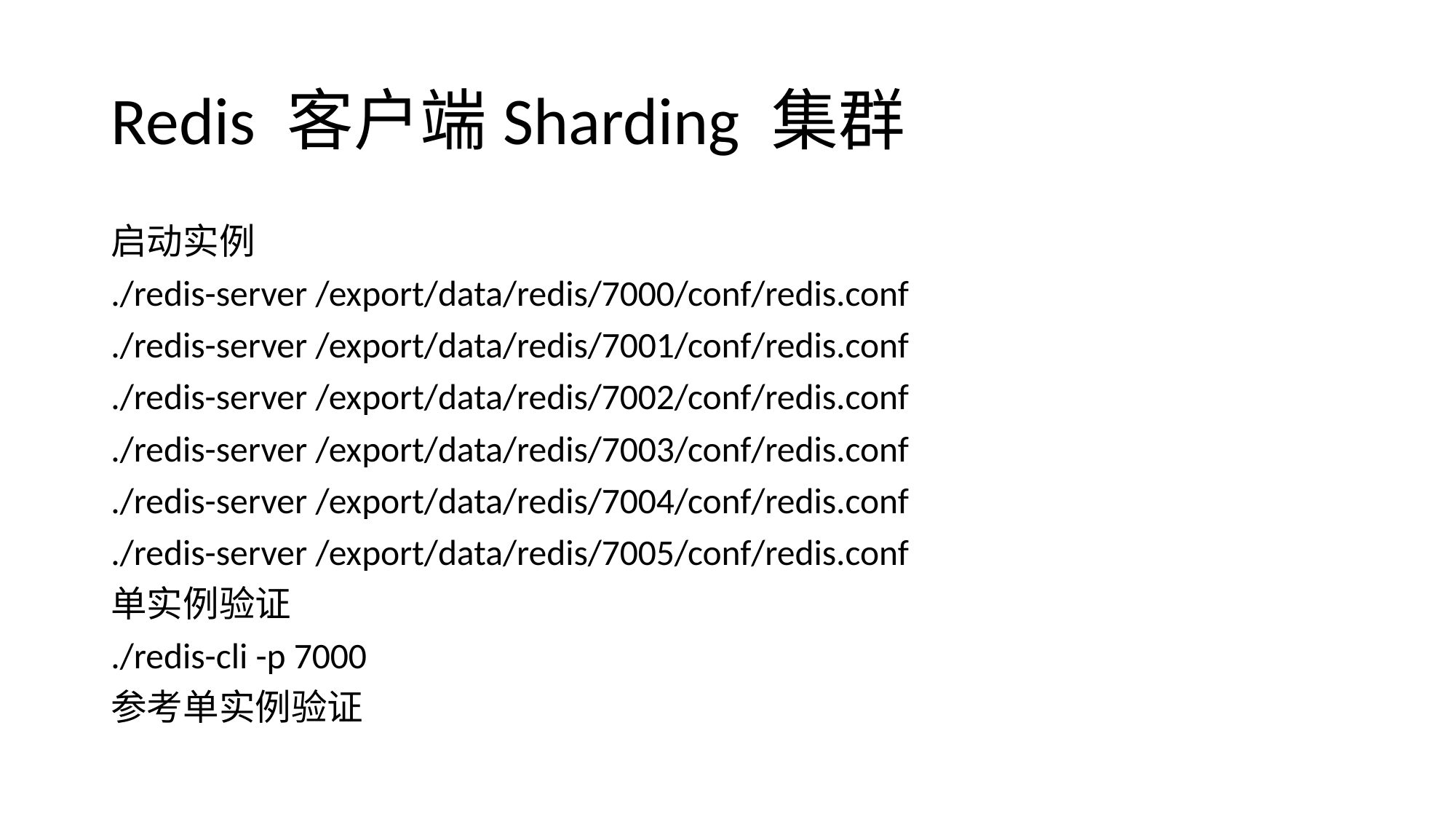

# Redis 客户端Sharding 集群
启动实例
./redis-server /export/data/redis/7000/conf/redis.conf
./redis-server /export/data/redis/7001/conf/redis.conf
./redis-server /export/data/redis/7002/conf/redis.conf
./redis-server /export/data/redis/7003/conf/redis.conf
./redis-server /export/data/redis/7004/conf/redis.conf
./redis-server /export/data/redis/7005/conf/redis.conf
单实例验证
./redis-cli -p 7000
参考单实例验证